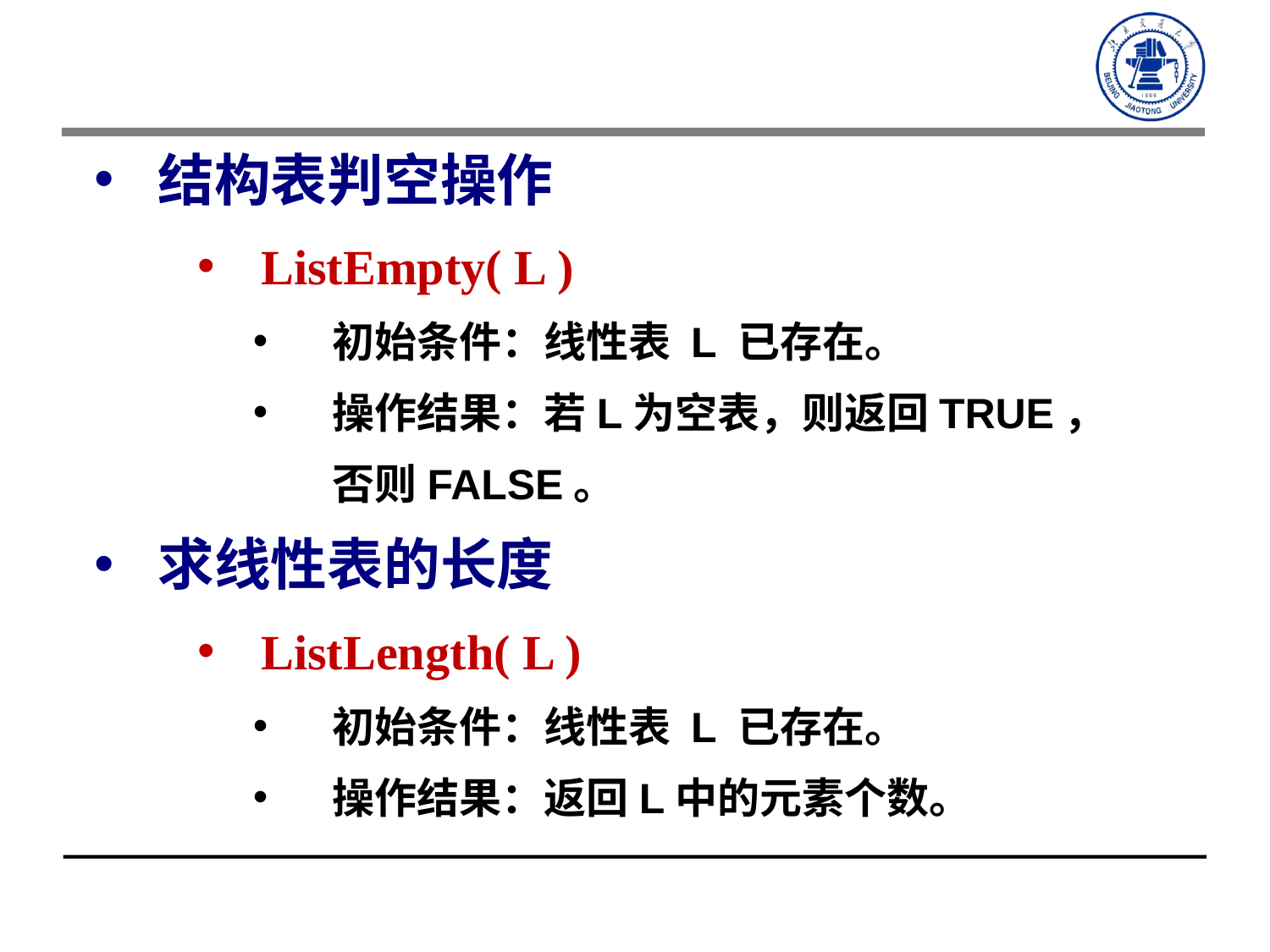

结构表判空操作
ListEmpty( L )
初始条件：线性表 L 已存在。
操作结果：若L为空表，则返回TRUE，否则FALSE。
求线性表的长度
ListLength( L )
初始条件：线性表 L 已存在。
操作结果：返回L中的元素个数。